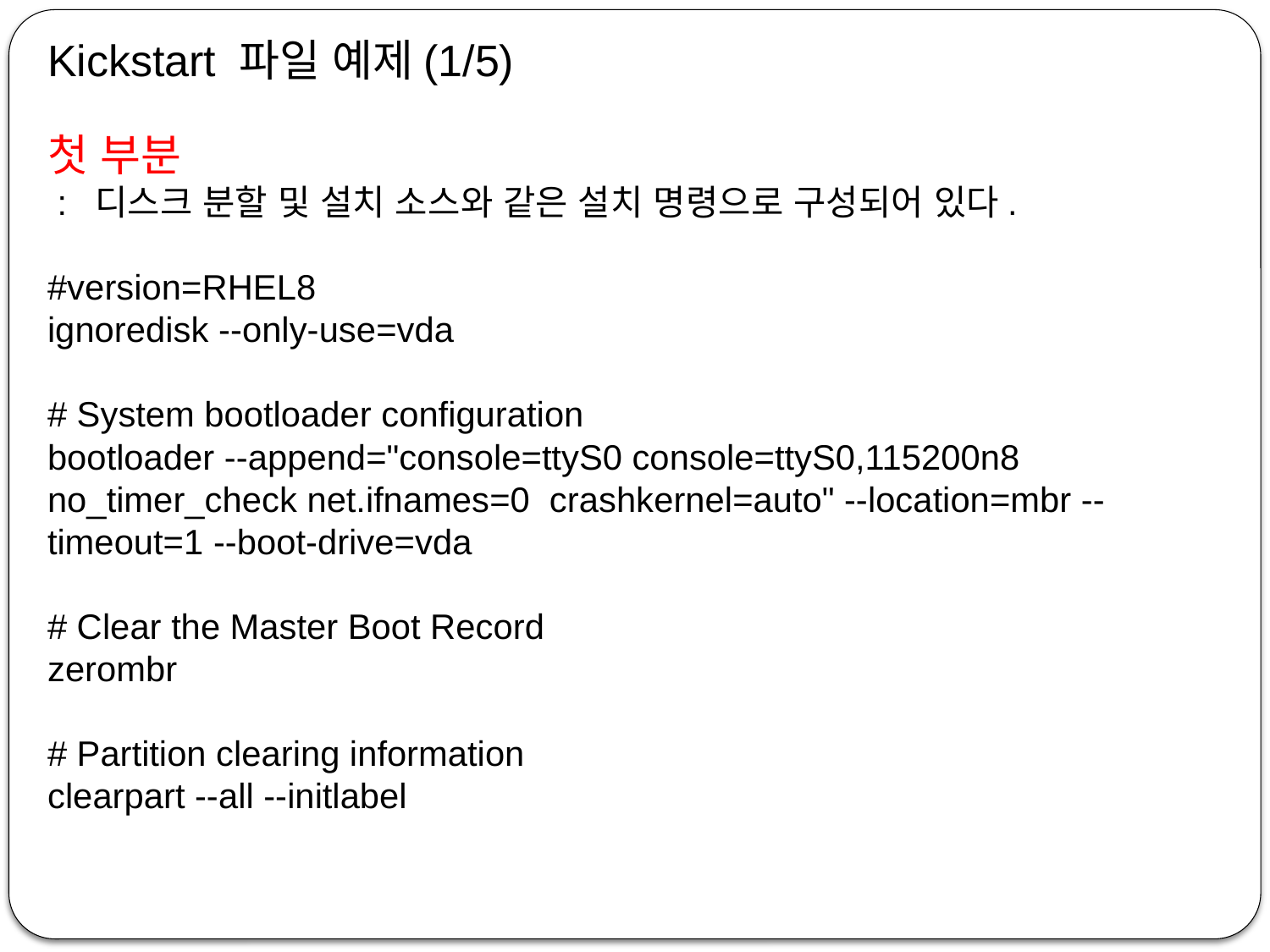

Kickstart 파일 예제(1/5)

첫 부분
 :  디스크 분할 및 설치 소스와 같은 설치 명령으로 구성되어 있다.

#version=RHEL8
ignoredisk --only-use=vda

# System bootloader configuration
bootloader --append="console=ttyS0 console=ttyS0,115200n8 no_timer_check net.ifnames=0  crashkernel=auto" --location=mbr --timeout=1 --boot-drive=vda

# Clear the Master Boot Record
zerombr

# Partition clearing information
clearpart --all --initlabel